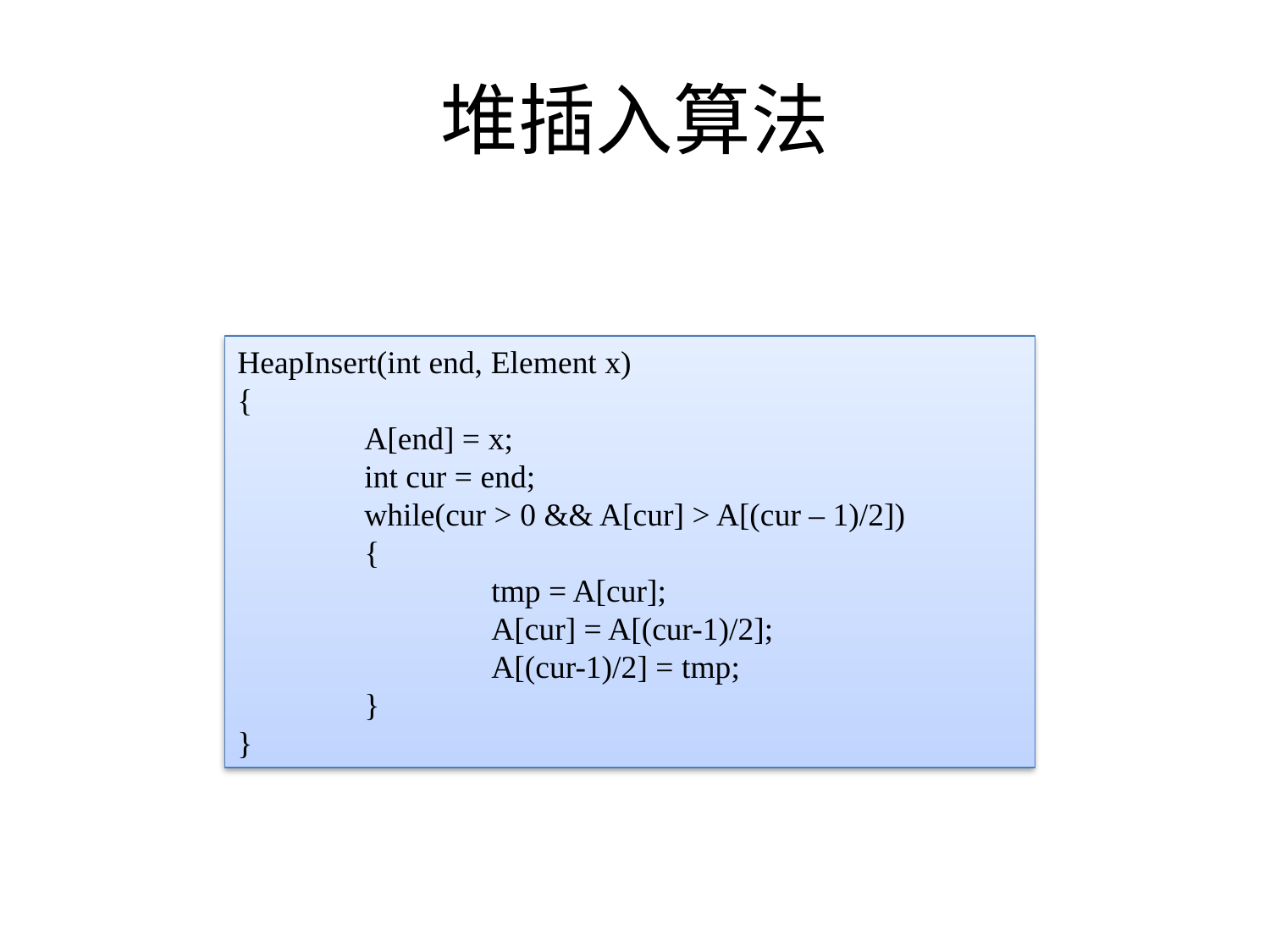

# 堆插入算法

HeapInsert(int end, Element x)
{
	A[end] = x;
	int cur = end;
	while(cur > 0 && A[cur] > A[(cur – 1)/2])
	{
		tmp = A[cur];
		A[cur] = A[(cur-1)/2];
		A[(cur-1)/2] = tmp;
	}
}